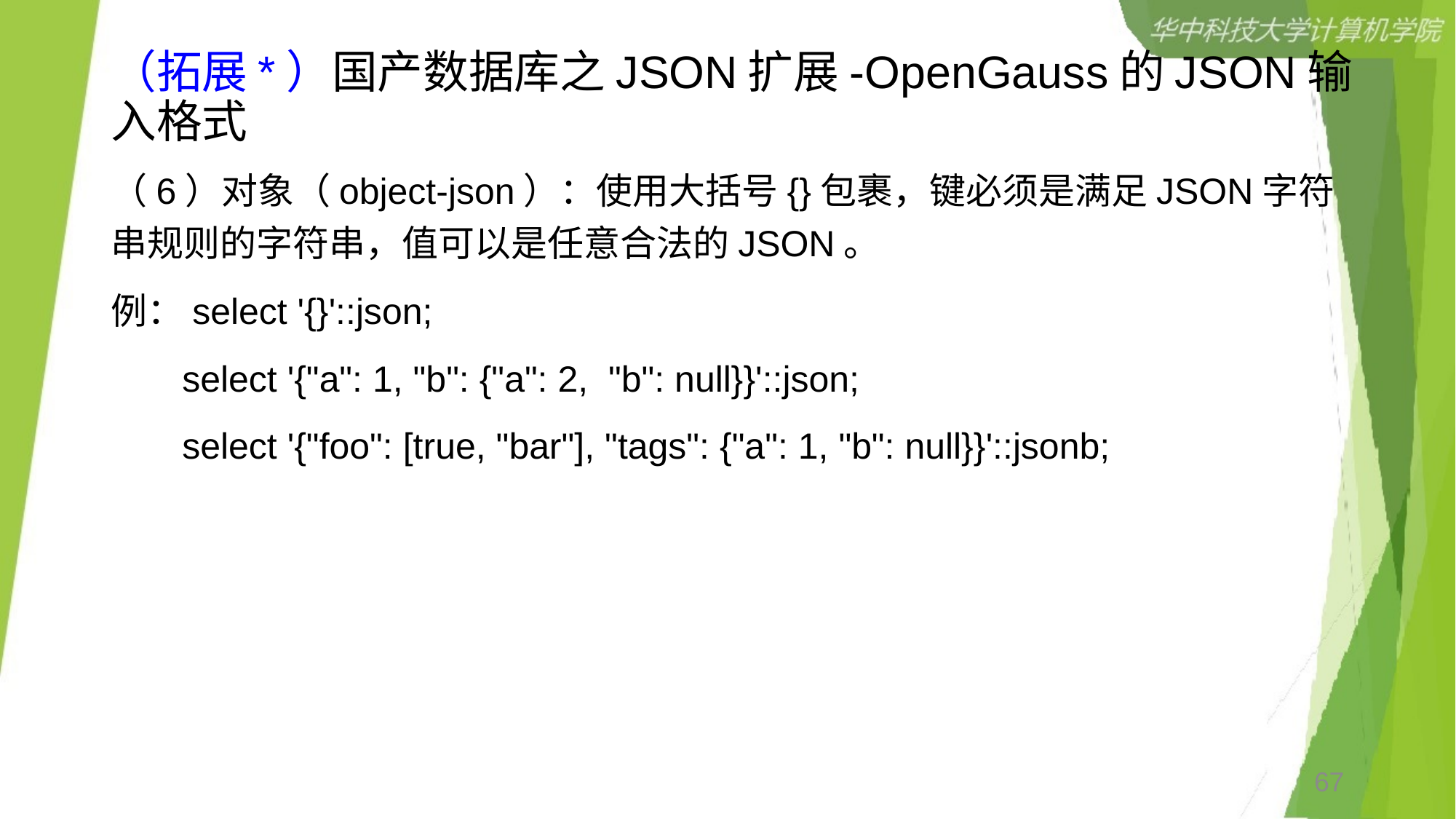

# （拓展*）国产数据库之JSON扩展-OpenGauss的JSON输入格式
（6）对象（object-json）：使用大括号{}包裹，键必须是满足JSON字符串规则的字符串，值可以是任意合法的JSON。
例：select '{}'::json;
       select '{"a": 1, "b": {"a": 2,  "b": null}}'::json;
       select '{"foo": [true, "bar"], "tags": {"a": 1, "b": null}}'::jsonb;
67